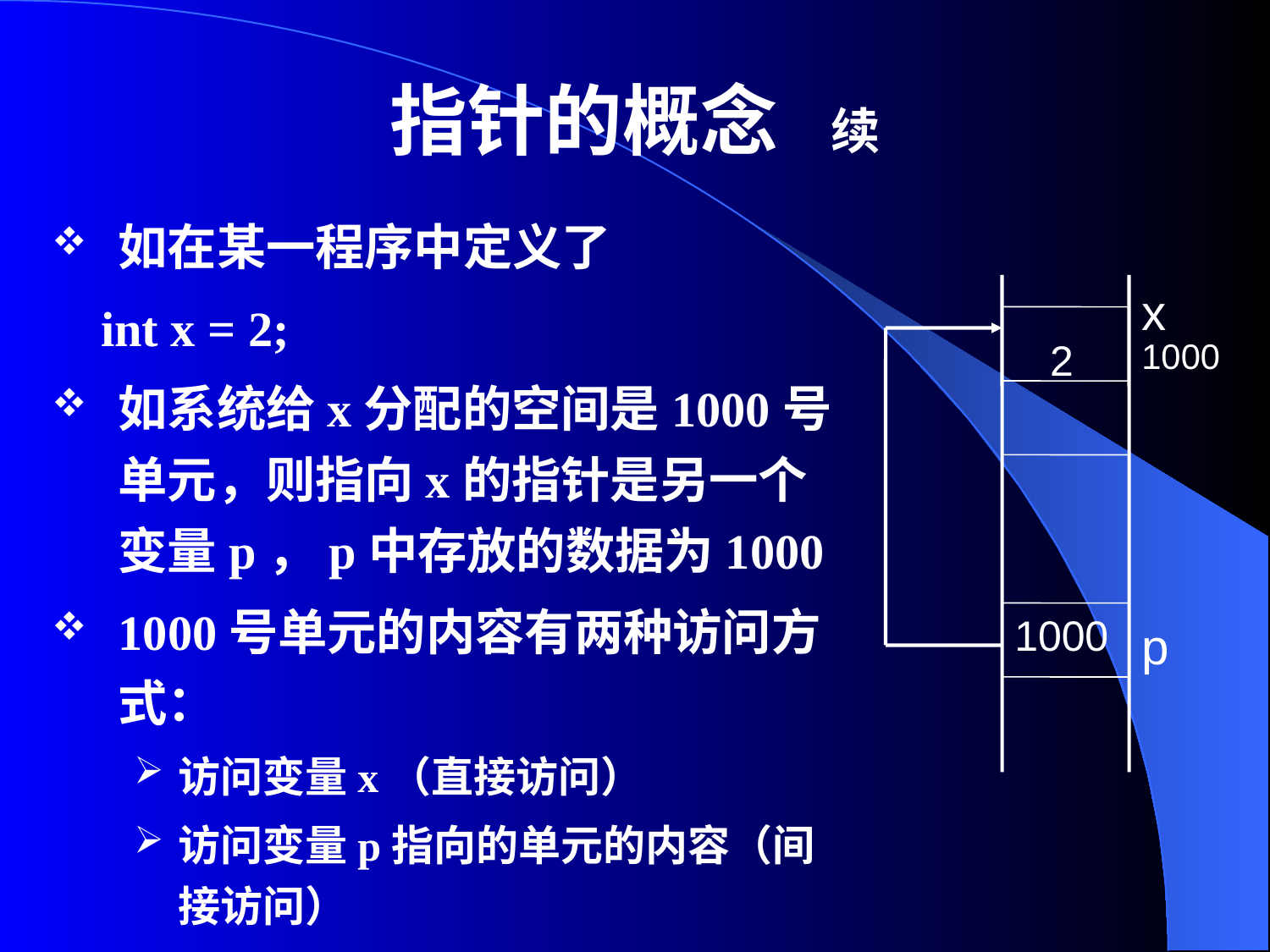

# 指针的概念   续
如在某一程序中定义了
    int x = 2;
如系统给x分配的空间是1000号单元，则指向x的指针是另一个变量p，p中存放的数据为1000
1000号单元的内容有两种访问方式：
访问变量x（直接访问）
访问变量p指向的单元的内容（间接访问）

   2
1000
1000
x
p